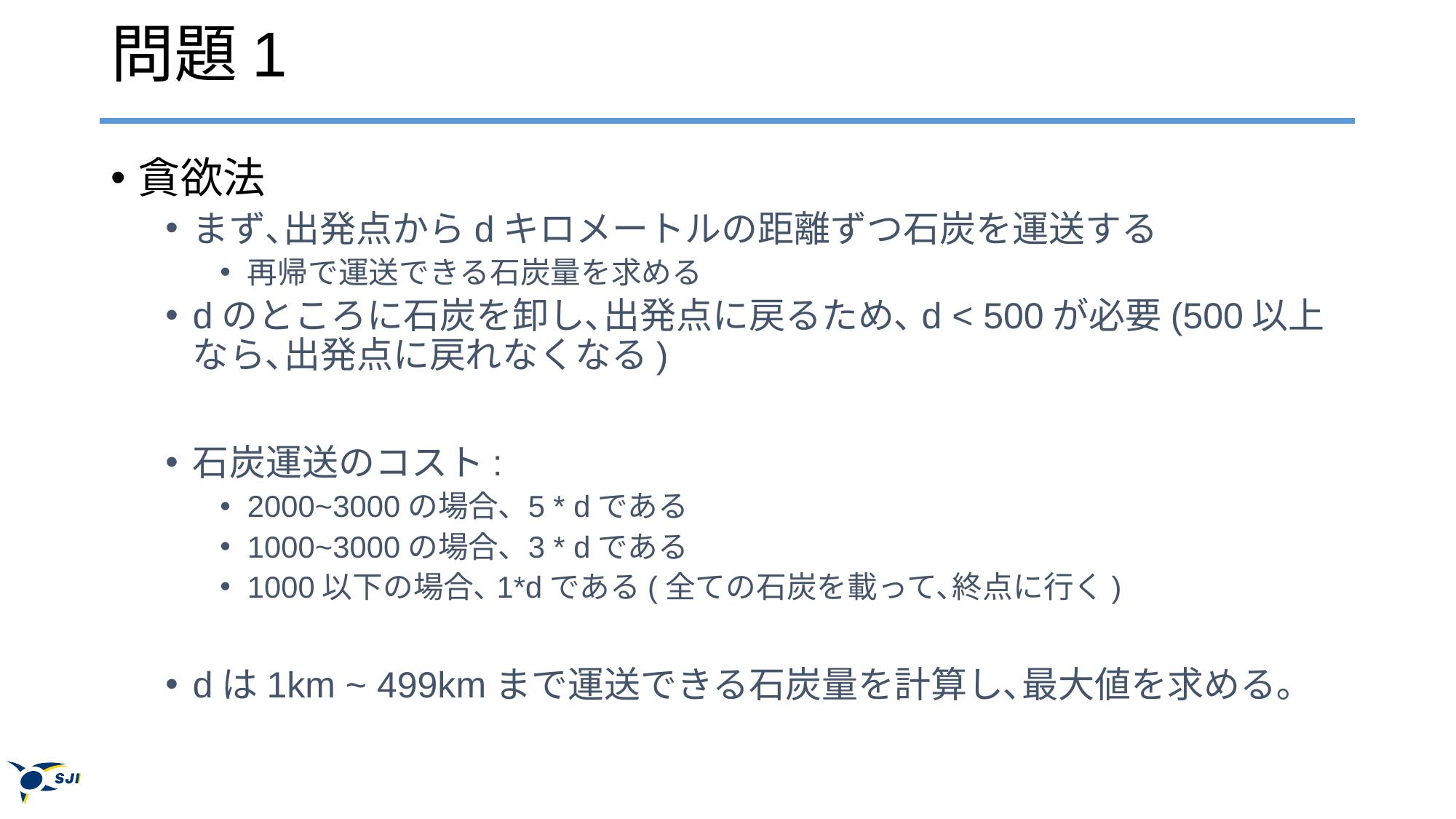

# 問題1
貪欲法
まず､出発点からdキロメートルの距離ずつ石炭を運送する
再帰で運送できる石炭量を求める
dのところに石炭を卸し､出発点に戻るため､d < 500が必要(500以上なら､出発点に戻れなくなる)

石炭運送のコスト:
2000~3000の場合､ 5 * dである
1000~3000の場合､ 3 * dである
1000以下の場合､1*dである(全ての石炭を載って､終点に行く)

dは1km ~ 499kmまで運送できる石炭量を計算し､最大値を求める｡